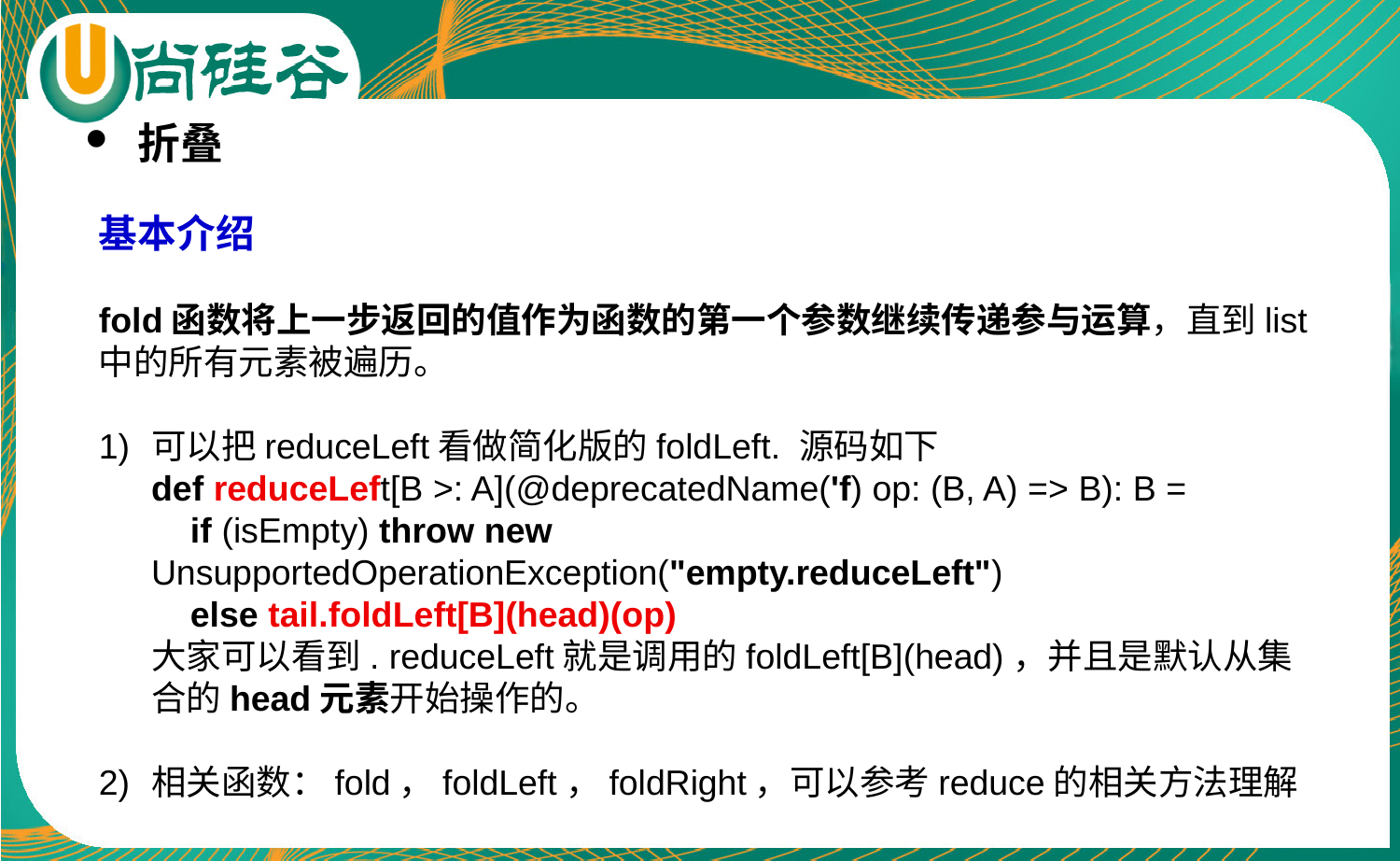

折叠

基本介绍

fold函数将上一步返回的值作为函数的第一个参数继续传递参与运算，直到list中的所有元素被遍历。

可以把reduceLeft看做简化版的foldLeft. 源码如下
def reduceLeft[B >: A](@deprecatedName('f) op: (B, A) => B): B =
    if (isEmpty) throw new UnsupportedOperationException("empty.reduceLeft")
    else tail.foldLeft[B](head)(op)
大家可以看到. reduceLeft就是调用的foldLeft[B](head)，并且是默认从集合的head元素开始操作的。
相关函数：fold，foldLeft，foldRight，可以参考reduce的相关方法理解